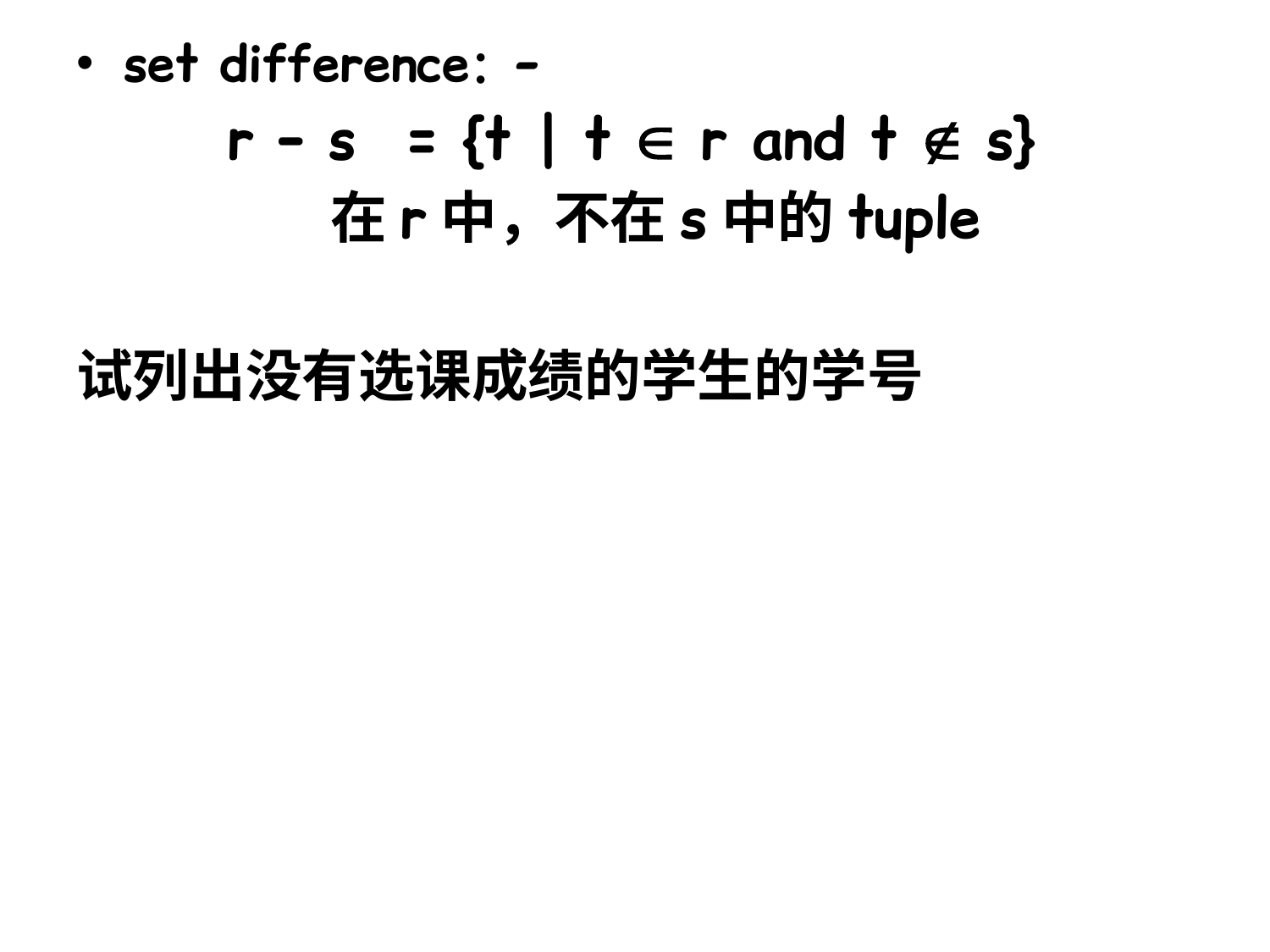

set difference: –
	 r – s  = {t | t ∈ r and t ∉ s}
		在r中，不在s中的tuple

试列出没有选课成绩的学生的学号